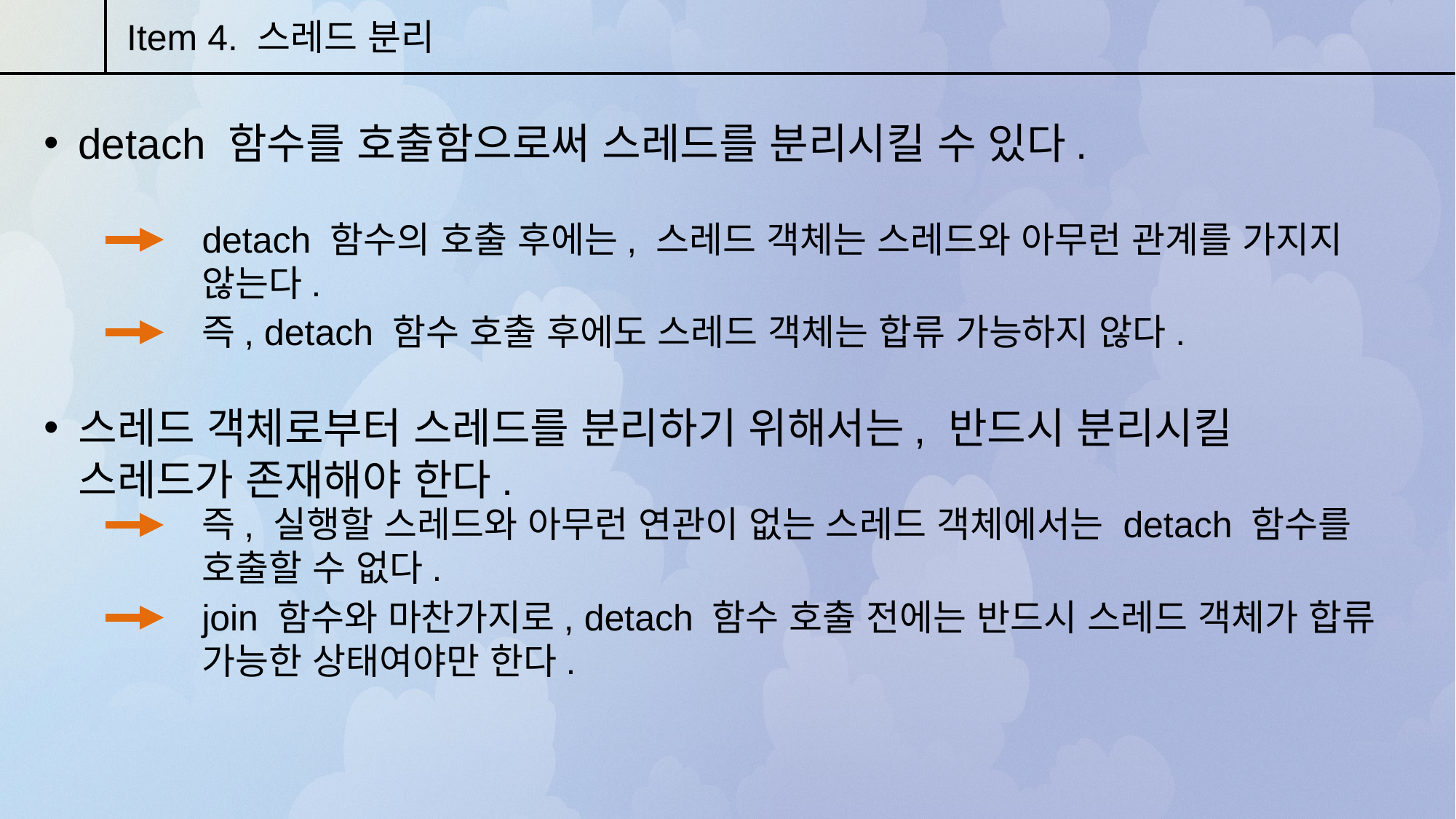

Item 4. 스레드 분리
detach 함수를 호출함으로써 스레드를 분리시킬 수 있다.
detach 함수의 호출 후에는, 스레드 객체는 스레드와 아무런 관계를 가지지 않는다.
즉, detach 함수 호출 후에도 스레드 객체는 합류 가능하지 않다.
스레드 객체로부터 스레드를 분리하기 위해서는, 반드시 분리시킬 스레드가 존재해야 한다.
즉, 실행할 스레드와 아무런 연관이 없는 스레드 객체에서는 detach 함수를 호출할 수 없다.
join 함수와 마찬가지로, detach 함수 호출 전에는 반드시 스레드 객체가 합류 가능한 상태여야만 한다.